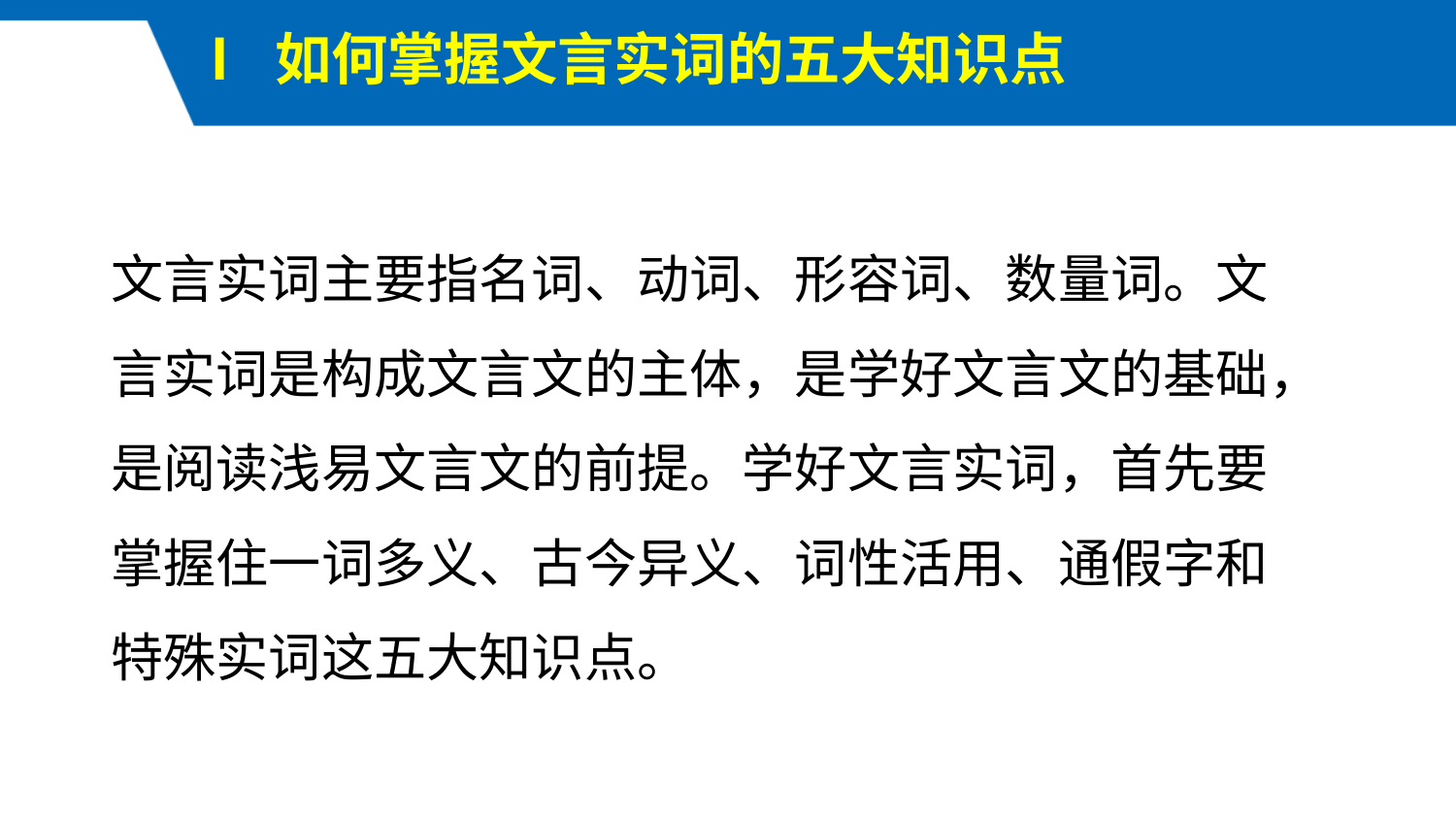

Ⅰ 如何掌握文言实词的五大知识点
文言实词主要指名词、动词、形容词、数量词。文
言实词是构成文言文的主体，是学好文言文的基础，
是阅读浅易文言文的前提。学好文言实词，首先要
掌握住一词多义、古今异义、词性活用、通假字和
特殊实词这五大知识点。